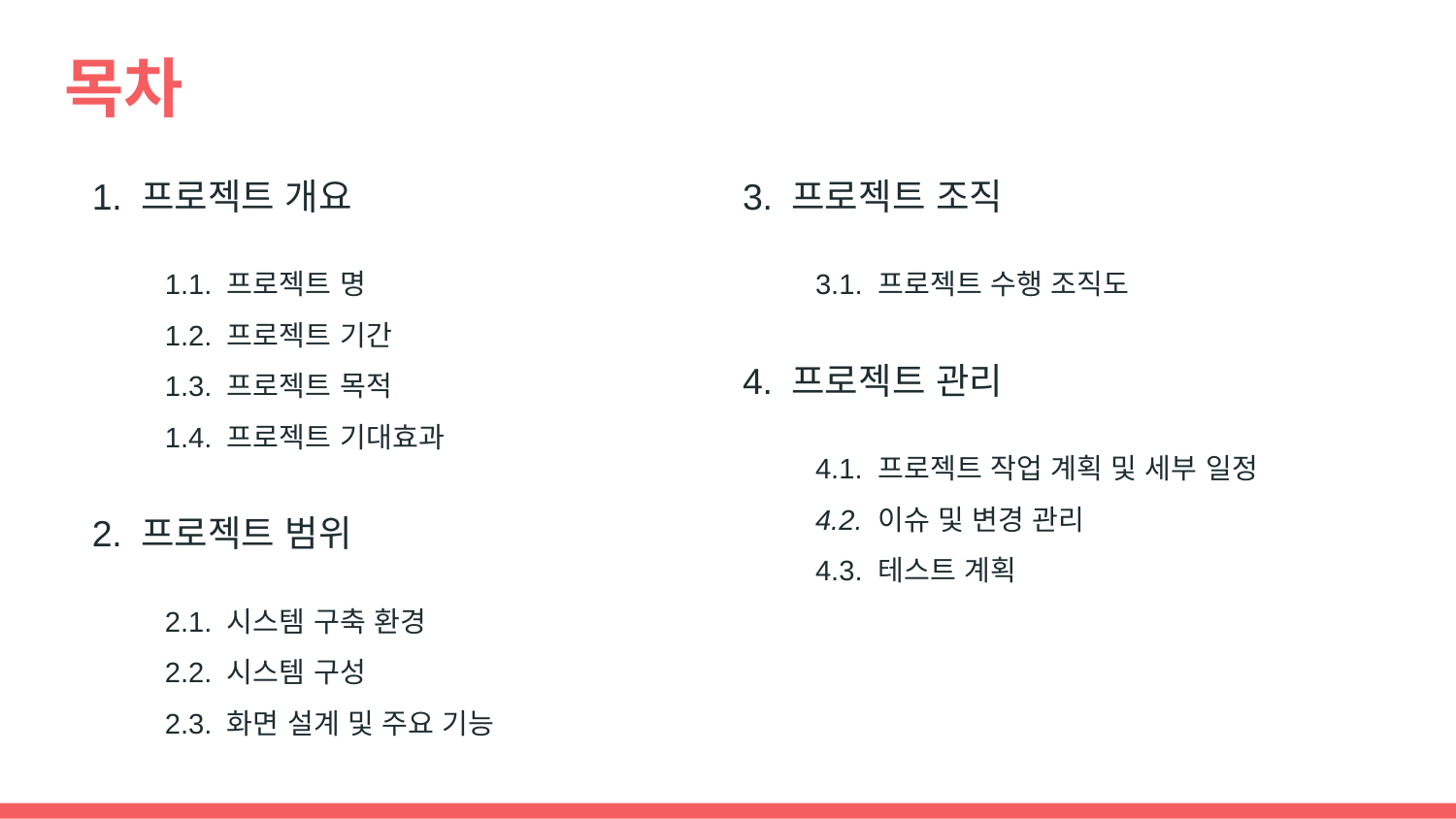

# 목차
1. 프로젝트 개요
1.1. 프로젝트 명
1.2. 프로젝트 기간
1.3. 프로젝트 목적
1.4. 프로젝트 기대효과

2. 프로젝트 범위
2.1. 시스템 구축 환경
2.2. 시스템 구성
2.3. 화면 설계 및 주요 기능
3. 프로젝트 조직
3.1. 프로젝트 수행 조직도

4. 프로젝트 관리
4.1. 프로젝트 작업 계획 및 세부 일정
4.2. 이슈 및 변경 관리
4.3. 테스트 계획